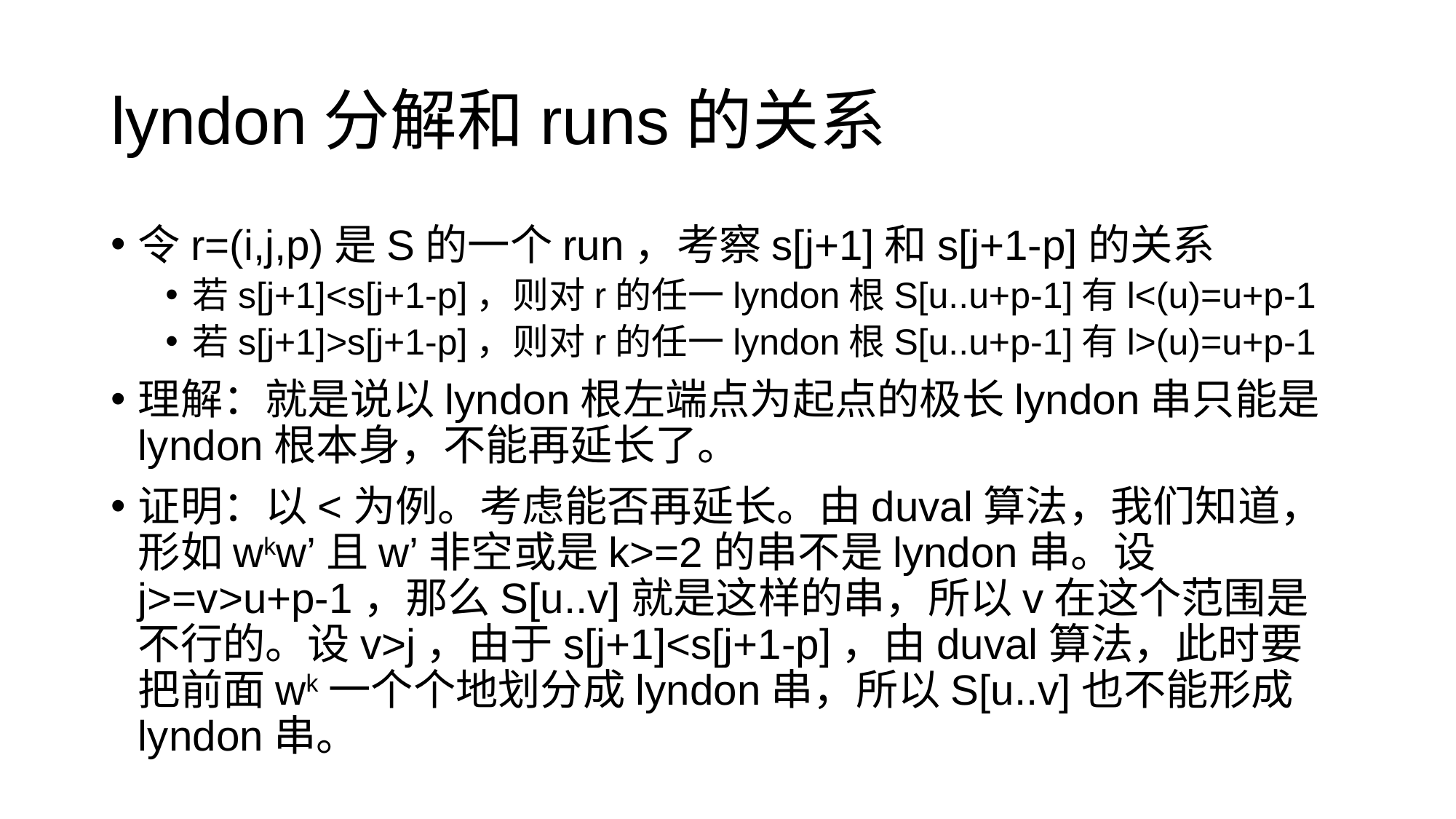

# lyndon分解和runs的关系
令r=(i,j,p)是S的一个run，考察s[j+1]和s[j+1-p]的关系
若s[j+1]<s[j+1-p]，则对r的任一lyndon根S[u..u+p-1]有l<(u)=u+p-1
若s[j+1]>s[j+1-p]，则对r的任一lyndon根S[u..u+p-1]有l>(u)=u+p-1
理解：就是说以lyndon根左端点为起点的极长lyndon串只能是lyndon根本身，不能再延长了。
证明：以<为例。考虑能否再延长。由duval算法，我们知道，形如wkw’且w’非空或是k>=2的串不是lyndon串。设j>=v>u+p-1，那么S[u..v]就是这样的串，所以v在这个范围是不行的。设v>j，由于s[j+1]<s[j+1-p]，由duval算法，此时要把前面wk一个个地划分成lyndon串，所以S[u..v]也不能形成lyndon串。